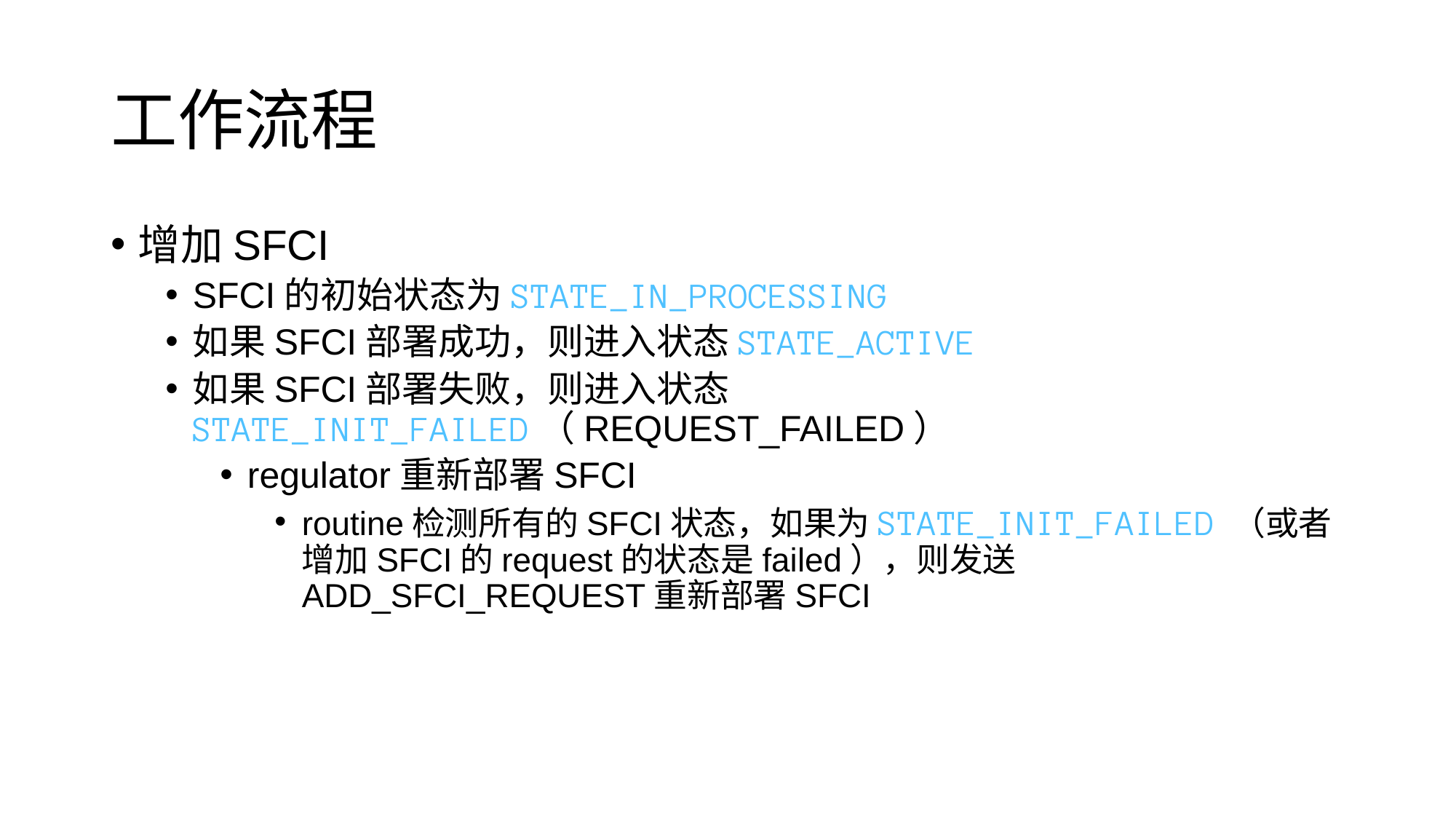

# 工作流程
增加SFCI
SFCI的初始状态为STATE_IN_PROCESSING
如果SFCI部署成功，则进入状态STATE_ACTIVE
如果SFCI部署失败，则进入状态STATE_INIT_FAILED（REQUEST_FAILED）
regulator重新部署SFCI
routine检测所有的SFCI状态，如果为STATE_INIT_FAILED （或者增加SFCI的request的状态是failed），则发送ADD_SFCI_REQUEST重新部署SFCI